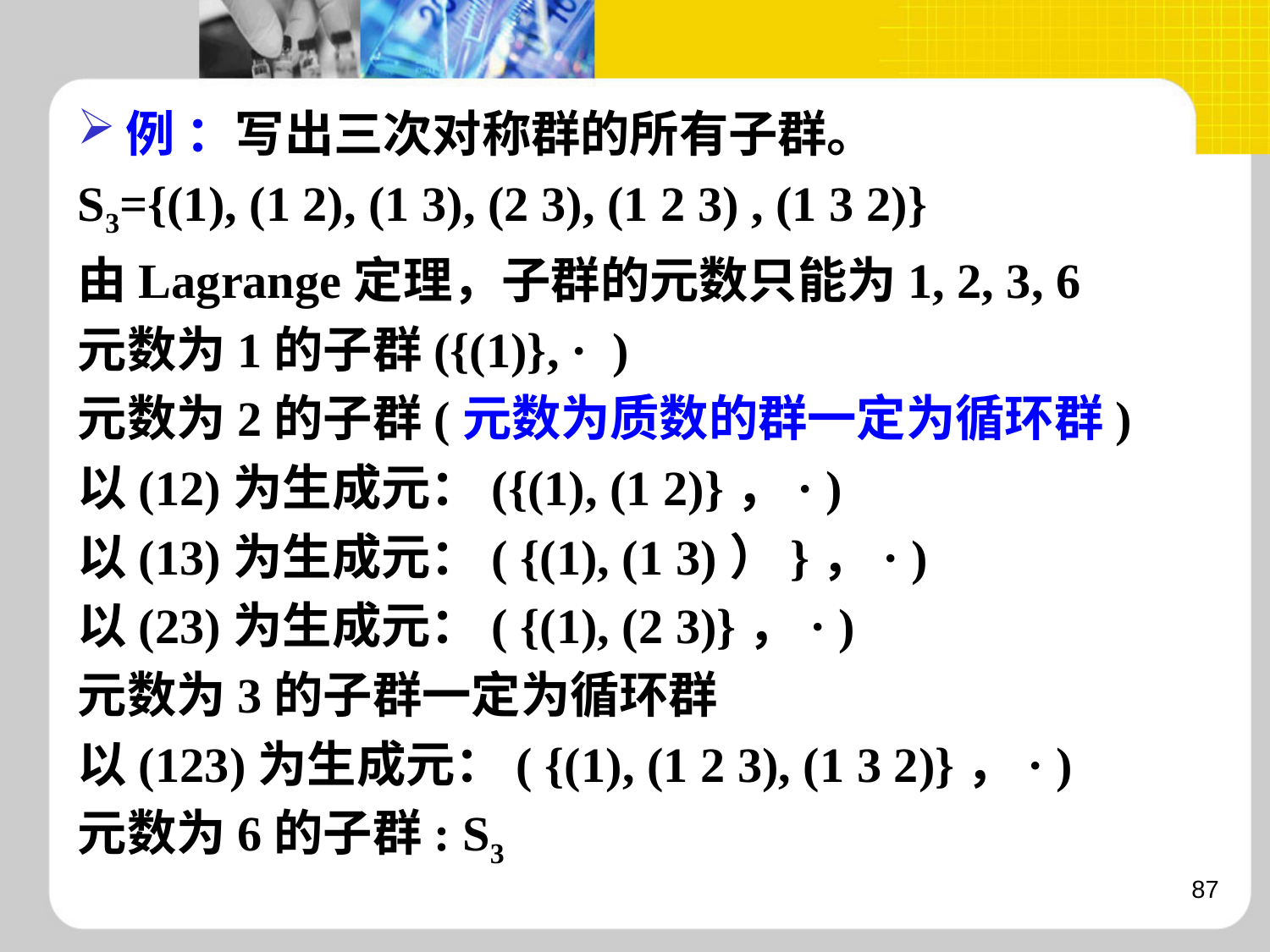

例 ：写出三次对称群的所有子群。
S3={(1), (1 2), (1 3), (2 3), (1 2 3) , (1 3 2)}
由Lagrange定理，子群的元数只能为1, 2, 3, 6
元数为1的子群({(1)}, ·  )
元数为2的子群(元数为质数的群一定为循环群)
以(12)为生成元：({(1), (1 2)}，· )
以(13)为生成元：( {(1), (1 3)）}，· )
以(23)为生成元：( {(1), (2 3)}，· )
元数为3的子群一定为循环群
以(123)为生成元：( {(1), (1 2 3), (1 3 2)}，· )
元数为6的子群: S3

87